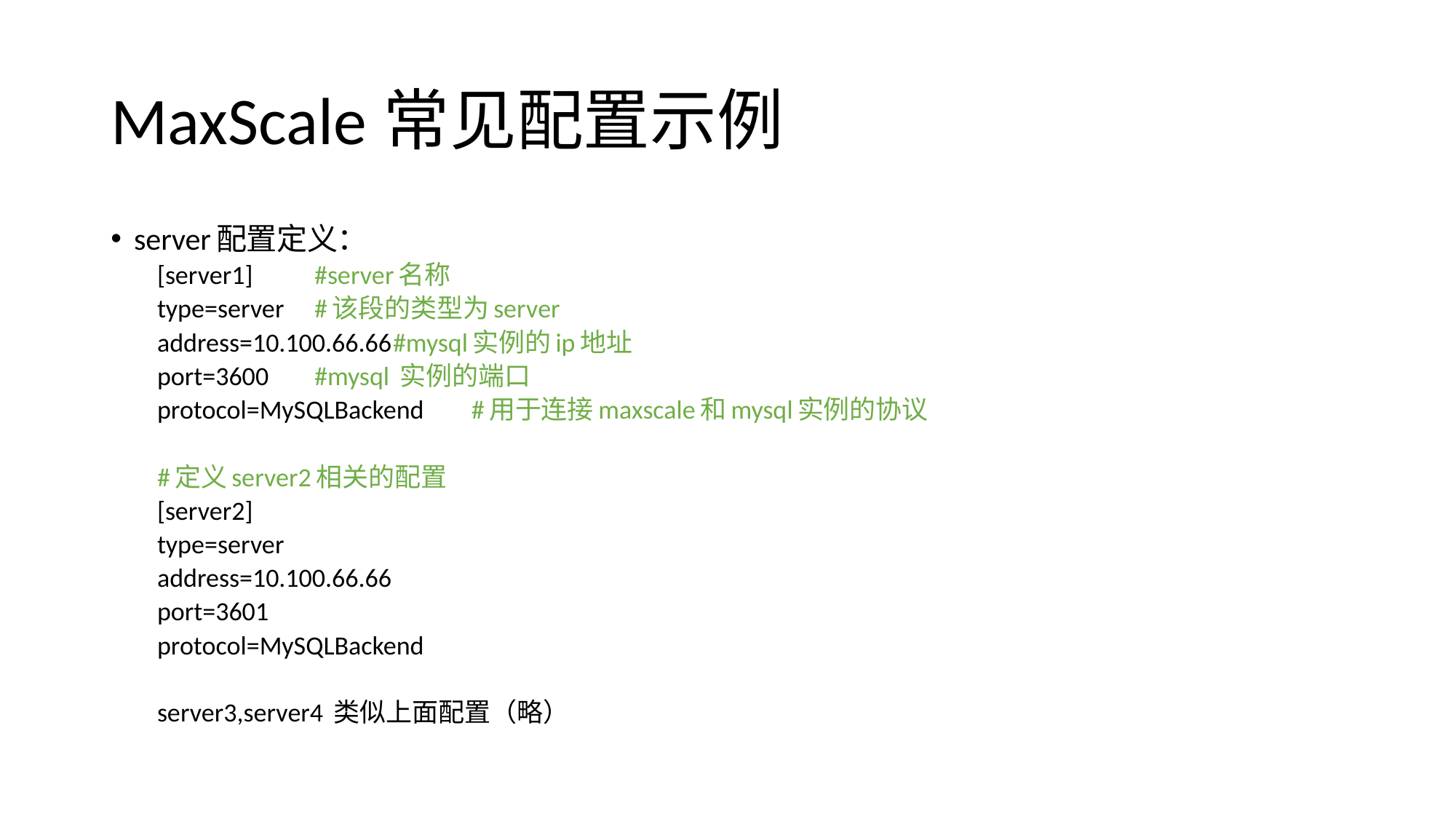

# MaxScale常见配置示例
server配置定义：
[server1]			#server名称
type=server			#该段的类型为server
address=10.100.66.66		#mysql实例的ip地址
port=3600			#mysql 实例的端口
protocol=MySQLBackend	#用于连接maxscale和mysql实例的协议

				#定义server2相关的配置
[server2]
type=server
address=10.100.66.66
port=3601
protocol=MySQLBackend

server3,server4 类似上面配置（略）